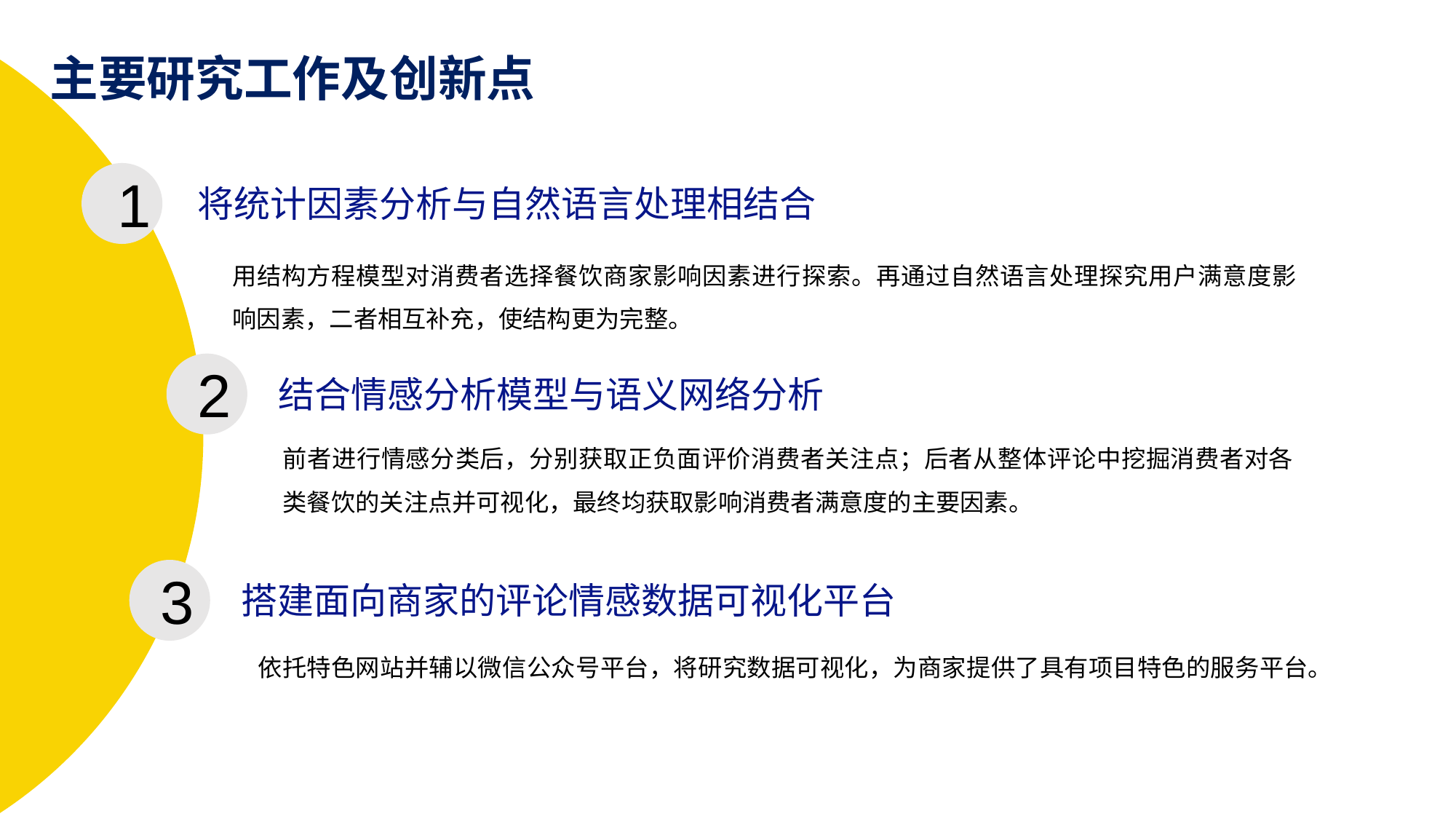

主要研究工作及创新点

1

将统计因素分析与自然语言处理相结合
用结构方程模型对消费者选择餐饮商家影响因素进行探索。再通过自然语言处理探究用户满意度影响因素，二者相互补充，使结构更为完整。

2

结合情感分析模型与语义网络分析
前者进行情感分类后，分别获取正负面评价消费者关注点；后者从整体评论中挖掘消费者对各类餐饮的关注点并可视化，最终均获取影响消费者满意度的主要因素。

3

搭建面向商家的评论情感数据可视化平台
依托特色网站并辅以微信公众号平台，将研究数据可视化，为商家提供了具有项目特色的服务平台。